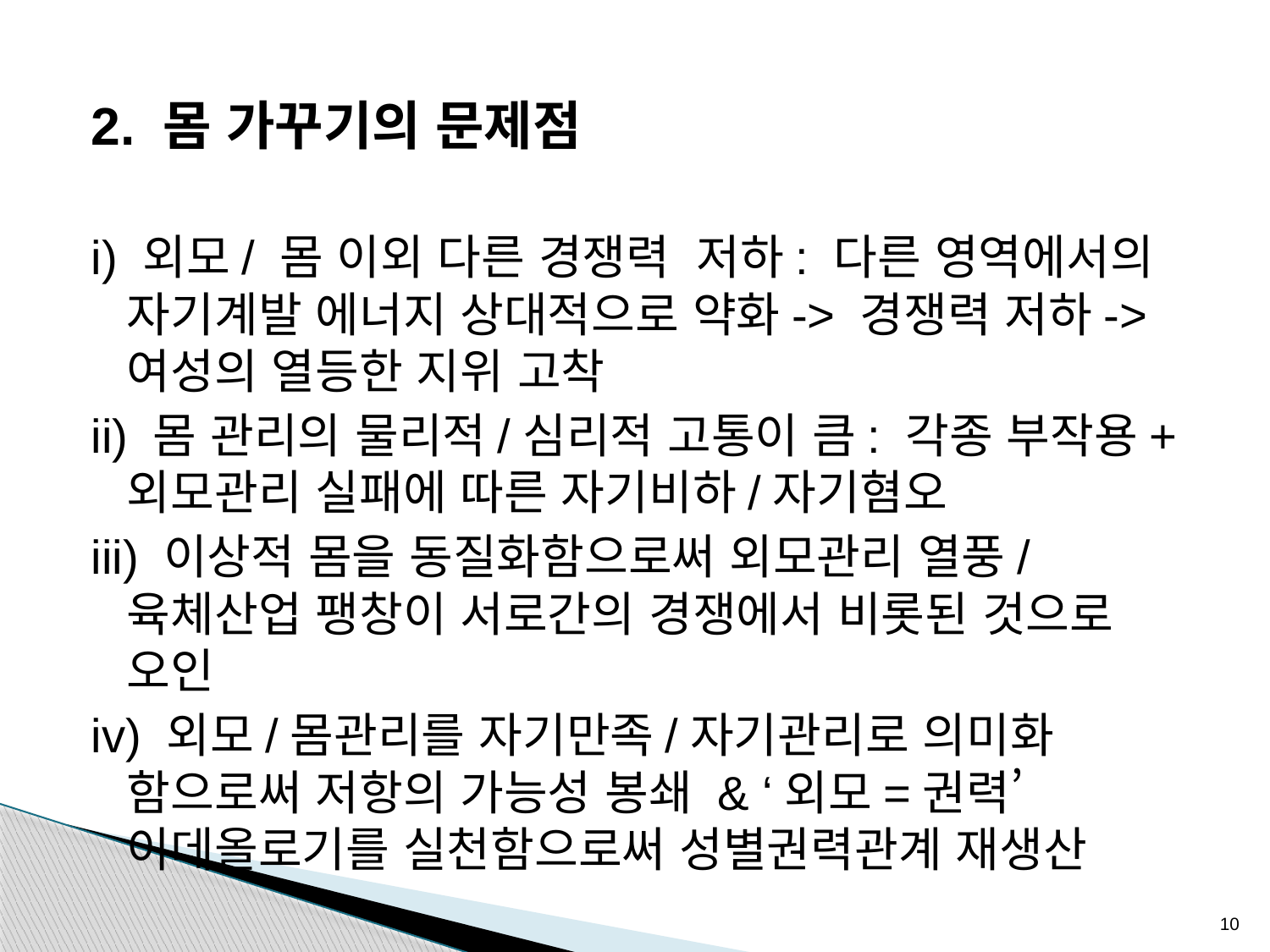

2. 몸 가꾸기의 문제점

i) 외모/ 몸 이외 다른 경쟁력  저하: 다른 영역에서의 자기계발 에너지 상대적으로 약화-> 경쟁력 저하-> 여성의 열등한 지위 고착
ii) 몸 관리의 물리적/심리적 고통이 큼: 각종 부작용+ 외모관리 실패에 따른 자기비하/자기혐오
iii) 이상적 몸을 동질화함으로써 외모관리 열풍/육체산업 팽창이 서로간의 경쟁에서 비롯된 것으로 오인
iv) 외모/몸관리를 자기만족/자기관리로 의미화 함으로써 저항의 가능성 봉쇄 & ‘외모=권력’ 이데올로기를 실천함으로써 성별권력관계 재생산

10